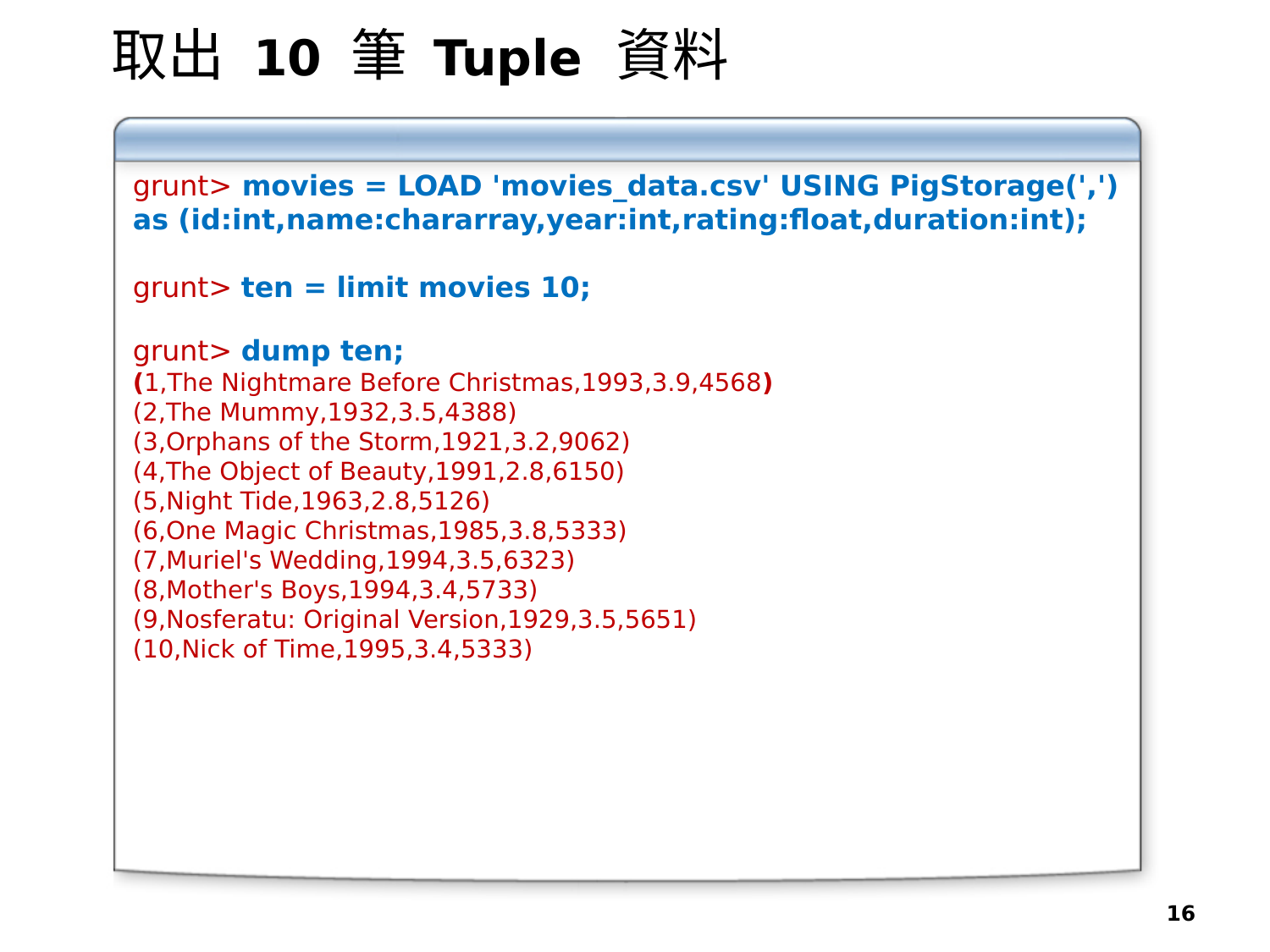

取出 10 筆 Tuple 資料
grunt> movies = LOAD 'movies_data.csv' USING PigStorage(',') as (id:int,name:chararray,year:int,rating:float,duration:int);

grunt> ten = limit movies 10;

grunt> dump ten;
(1,The Nightmare Before Christmas,1993,3.9,4568)
(2,The Mummy,1932,3.5,4388)
(3,Orphans of the Storm,1921,3.2,9062)
(4,The Object of Beauty,1991,2.8,6150)
(5,Night Tide,1963,2.8,5126)
(6,One Magic Christmas,1985,3.8,5333)
(7,Muriel's Wedding,1994,3.5,6323)
(8,Mother's Boys,1994,3.4,5733)
(9,Nosferatu: Original Version,1929,3.5,5651)
(10,Nick of Time,1995,3.4,5333)
16